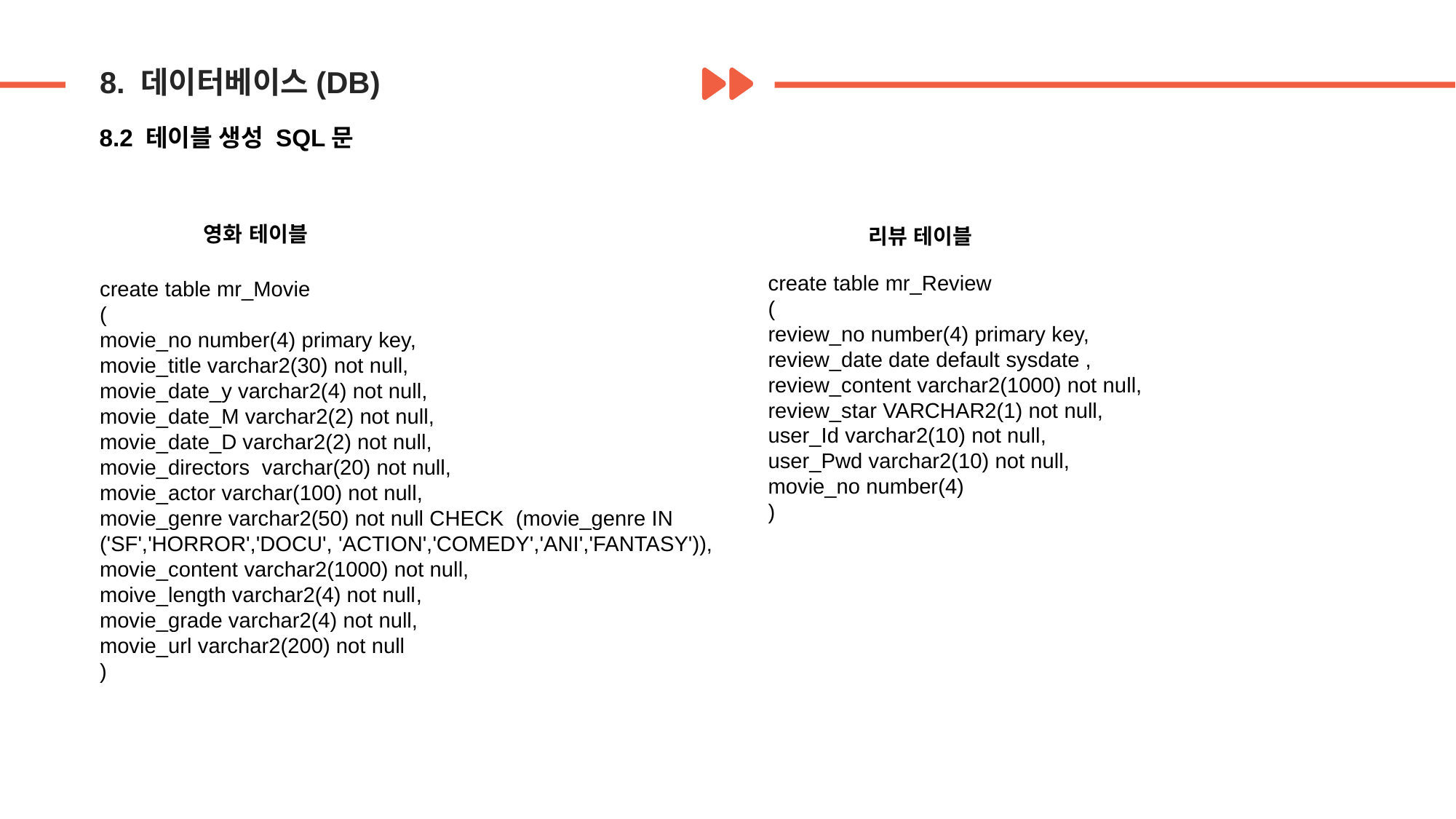

8. 데이터베이스(DB)
8.2 테이블 생성 SQL문
영화 테이블
리뷰 테이블
create table mr_Review
(
review_no number(4) primary key,
review_date date default sysdate ,
review_content varchar2(1000) not null,
review_star VARCHAR2(1) not null,
user_Id varchar2(10) not null,
user_Pwd varchar2(10) not null,
movie_no number(4)
)
create table mr_Movie
(
movie_no number(4) primary key,
movie_title varchar2(30) not null,
movie_date_y varchar2(4) not null,
movie_date_M varchar2(2) not null,
movie_date_D varchar2(2) not null,
movie_directors  varchar(20) not null,
movie_actor varchar(100) not null,
movie_genre varchar2(50) not null CHECK  (movie_genre IN ('SF','HORROR','DOCU', 'ACTION','COMEDY','ANI','FANTASY')),
movie_content varchar2(1000) not null,
moive_length varchar2(4) not null,
movie_grade varchar2(4) not null,
movie_url varchar2(200) not null
)